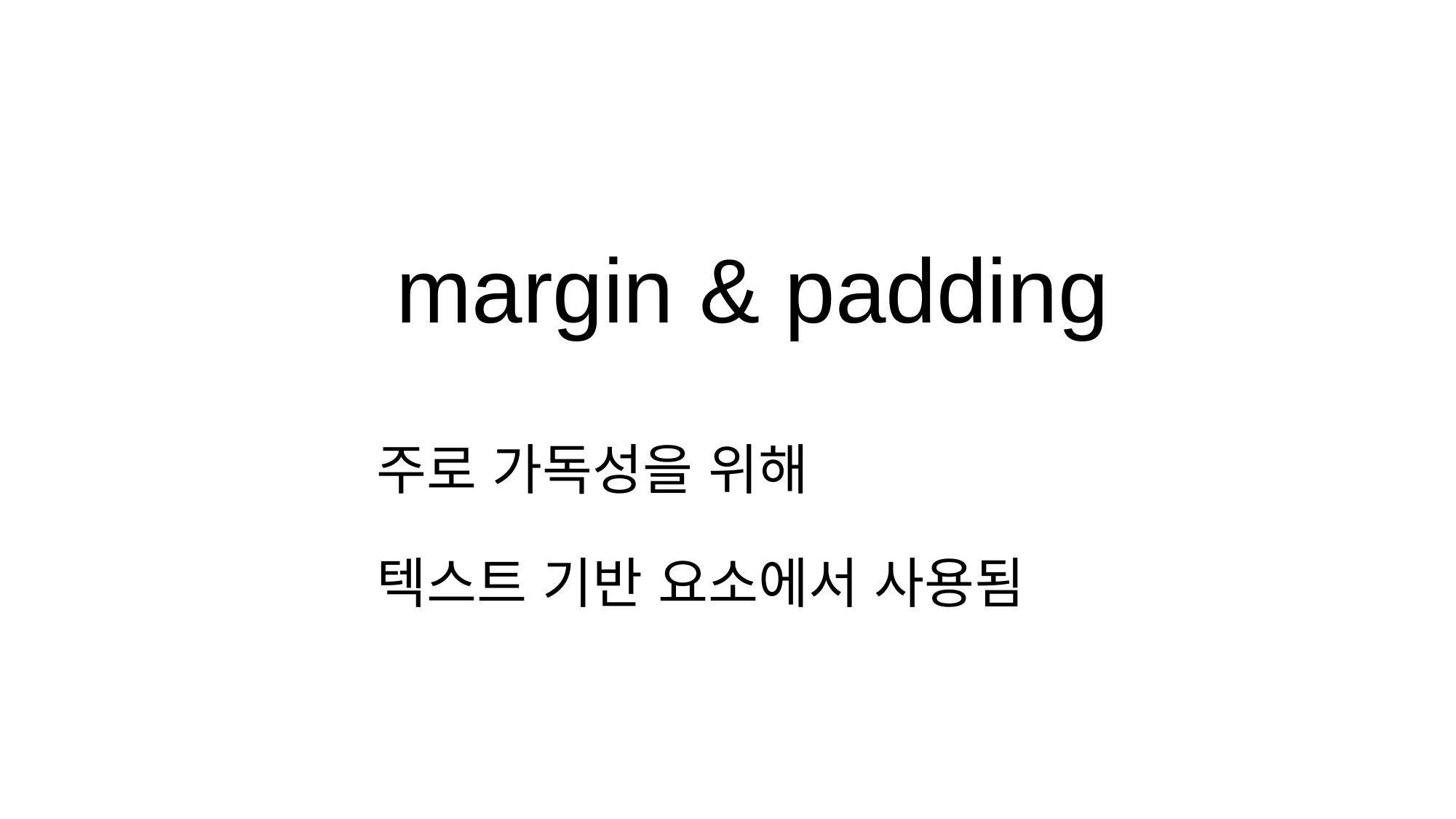

# margin & padding
주로 가독성을 위해
텍스트 기반 요소에서 사용됨